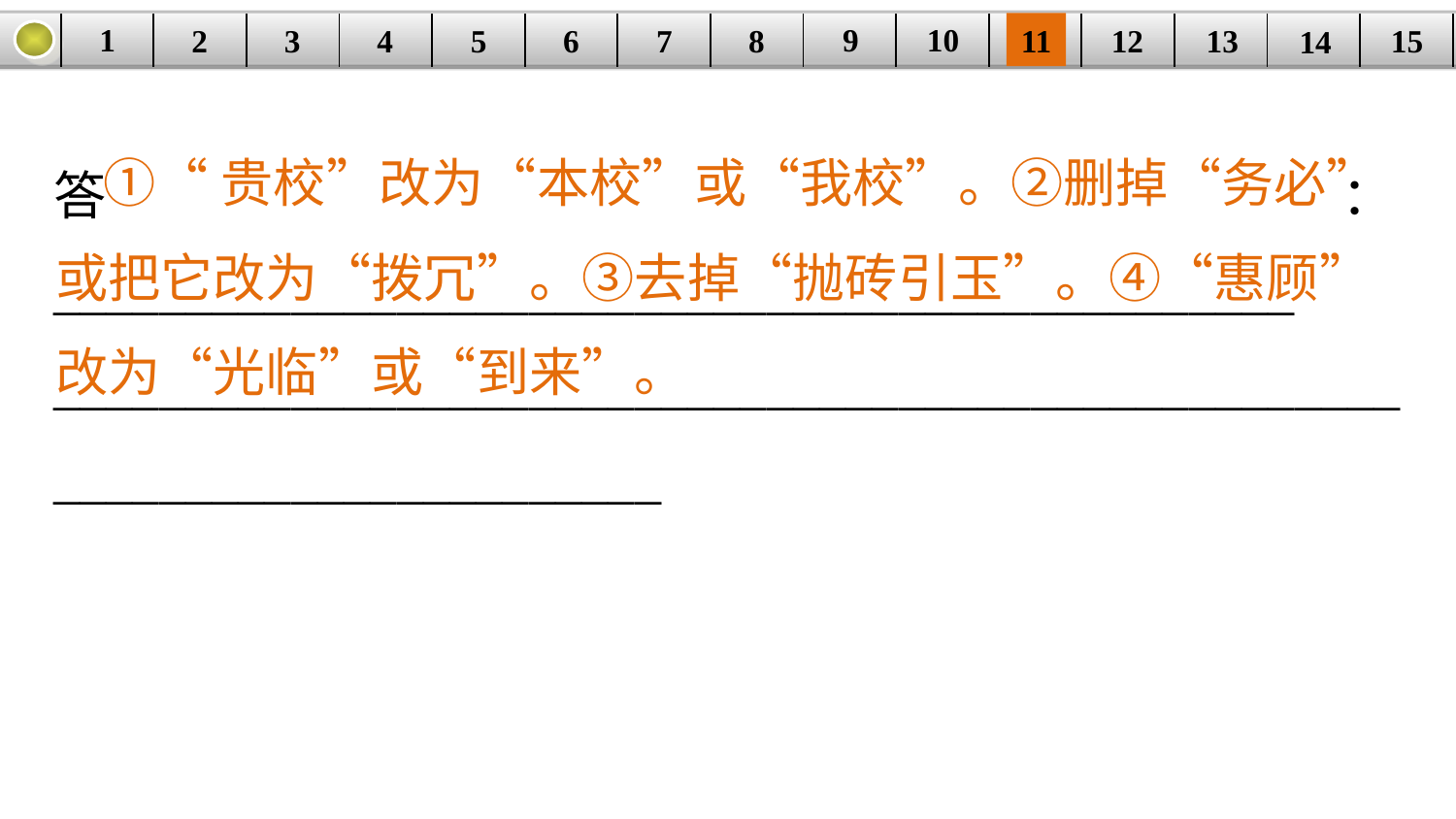

9
10
1
3
4
5
6
8
11
2
12
15
|  |  |  |  |  |  |  |  |  |  |  |  |  |  |  |
| --- | --- | --- | --- | --- | --- | --- | --- | --- | --- | --- | --- | --- | --- | --- |
7
13
14

    ①“贵校”改为“本校”或“我校”。②删掉“务必”或把它改为“拨冗”。③去掉“抛砖引玉”。④“惠顾”改为“光临”或“到来”。
答：_______________________________________________
__________________________________________________________________________